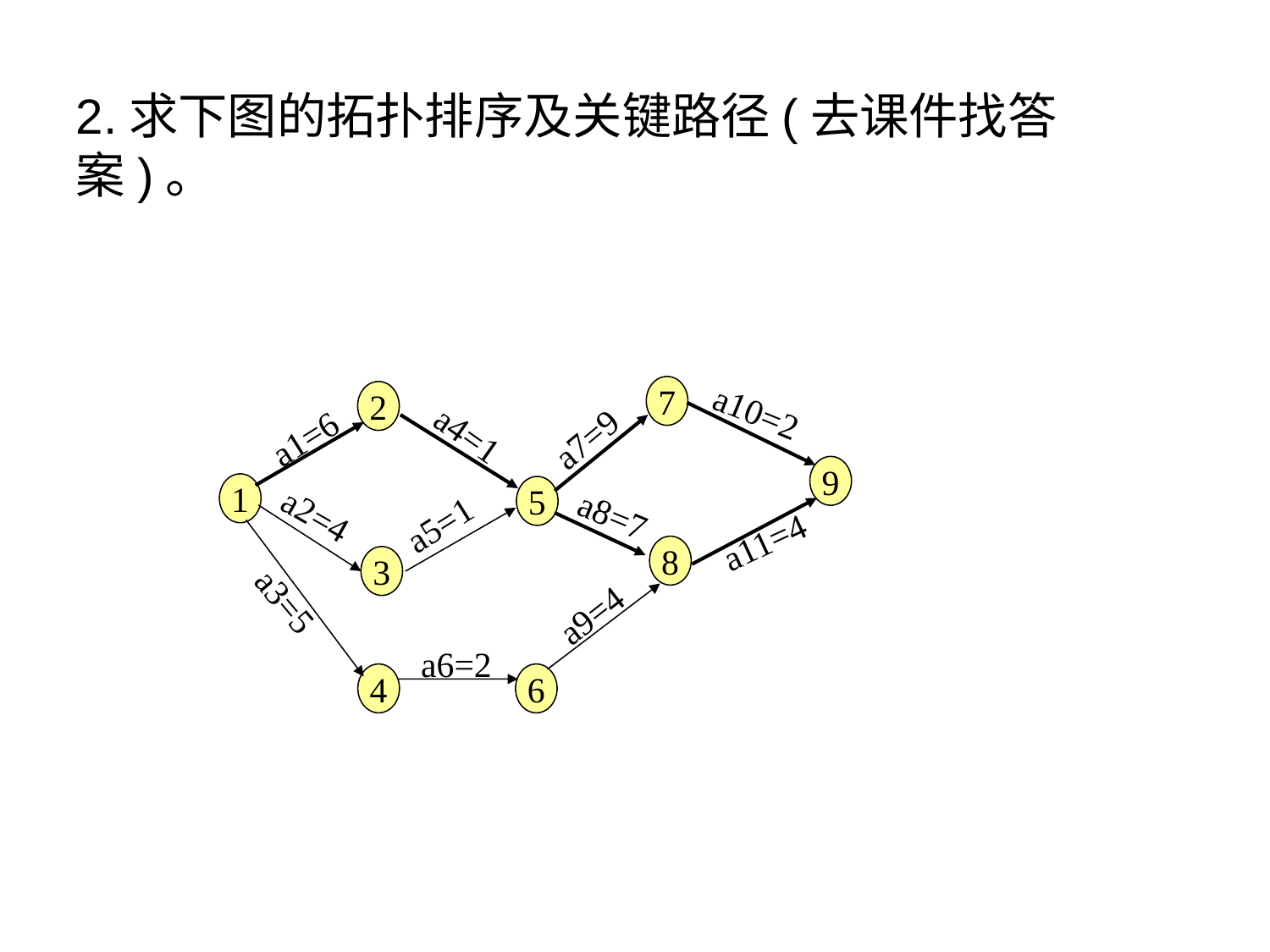

# 2.求下图的拓扑排序及关键路径(去课件找答案)。
7
2
a10=2

a4=1
a1=6
a7=9
9
1
5
a2=4
a8=7
a5=1

a11=4

8
3
a3=5

a9=4
a6=2
4
6